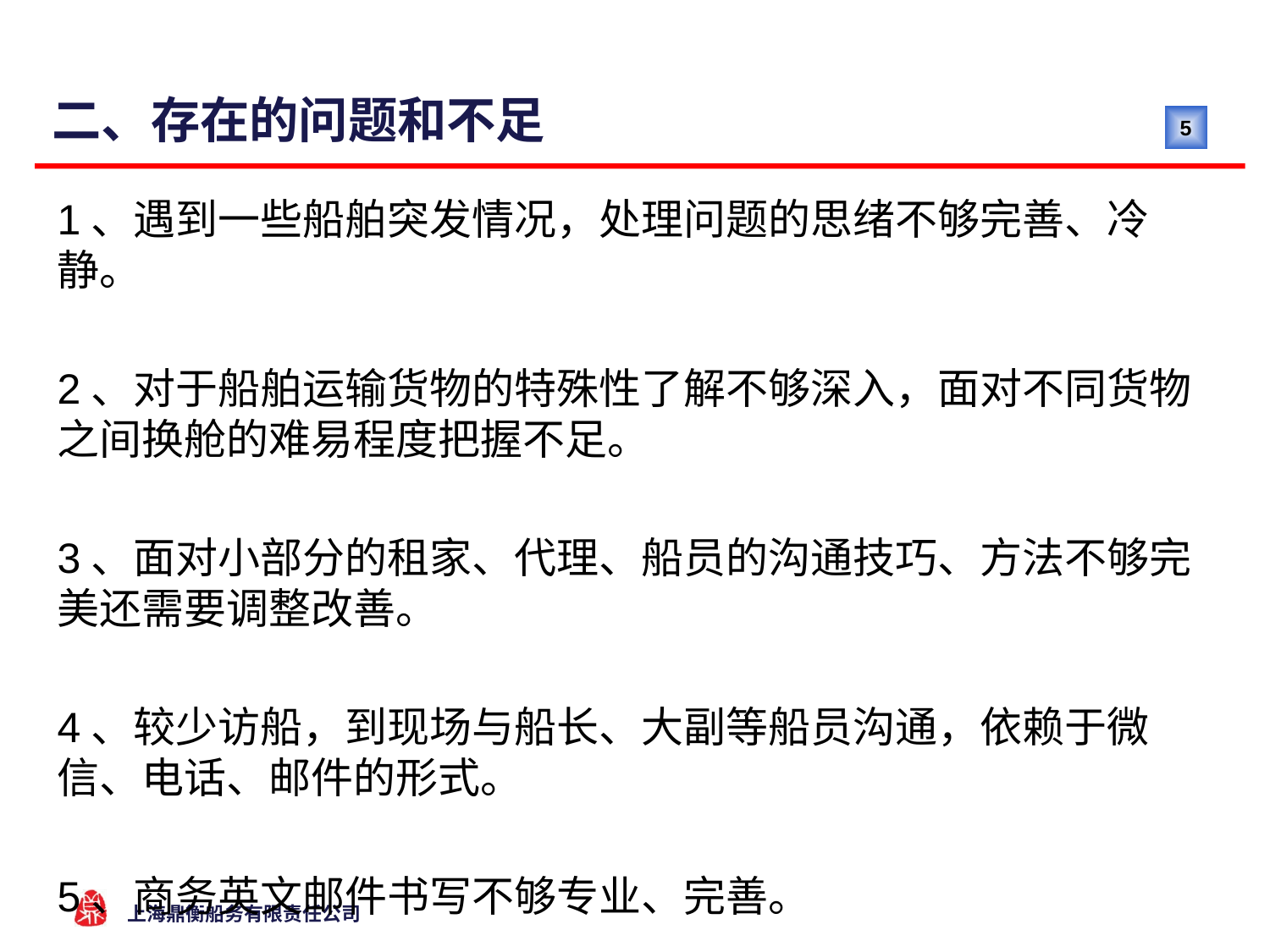

# 二、存在的问题和不足
1、遇到一些船舶突发情况，处理问题的思绪不够完善、冷静。

2、对于船舶运输货物的特殊性了解不够深入，面对不同货物之间换舱的难易程度把握不足。

3、面对小部分的租家、代理、船员的沟通技巧、方法不够完美还需要调整改善。

4、较少访船，到现场与船长、大副等船员沟通，依赖于微信、电话、邮件的形式。

5、商务英文邮件书写不够专业、完善。